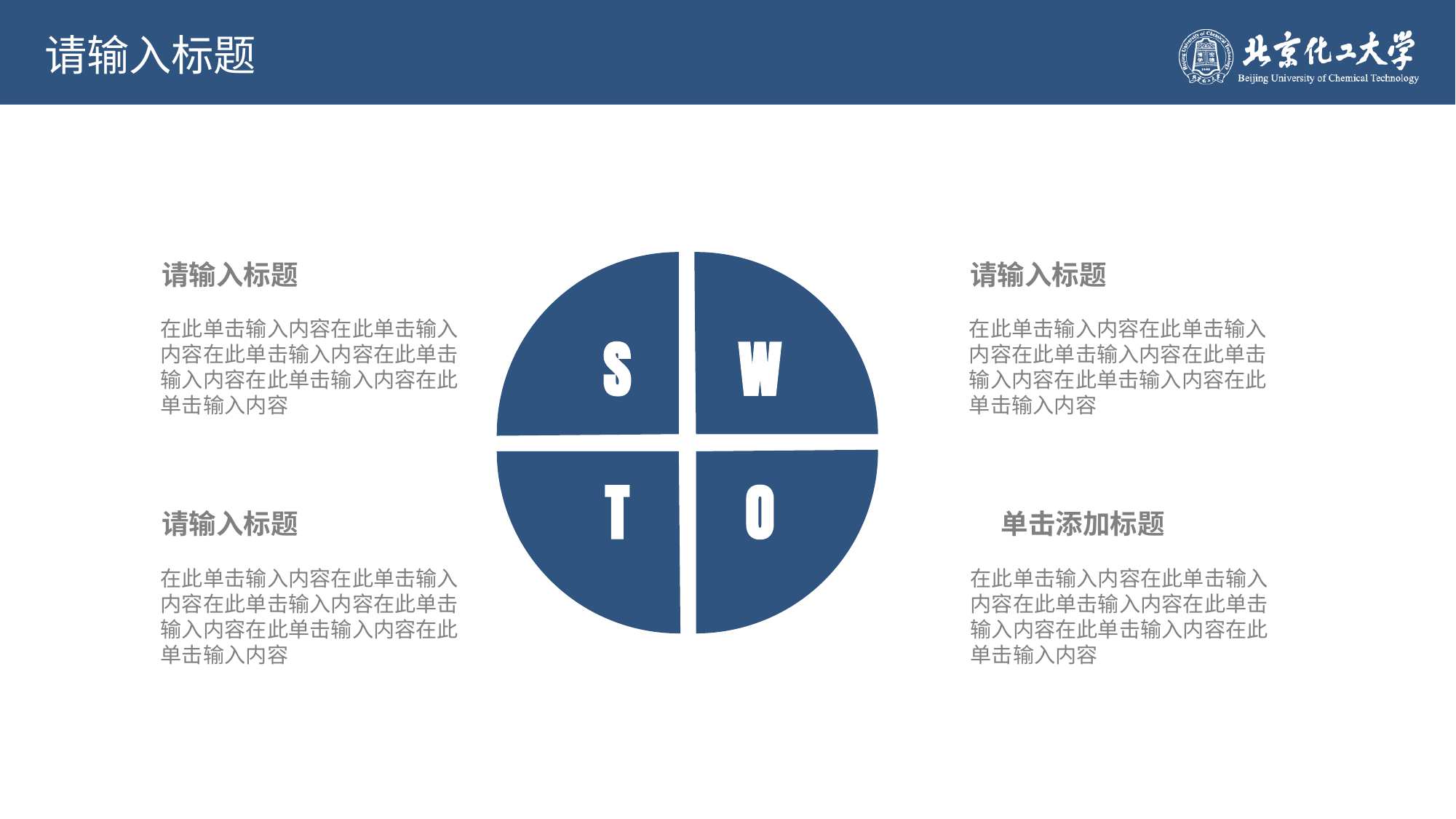

请输入标题
请输入标题
在此单击输入内容在此单击输入内容在此单击输入内容在此单击输入内容在此单击输入内容在此单击输入内容

S
W
T
O
请输入标题
在此单击输入内容在此单击输入内容在此单击输入内容在此单击输入内容在此单击输入内容在此单击输入内容
请输入标题
在此单击输入内容在此单击输入内容在此单击输入内容在此单击输入内容在此单击输入内容在此单击输入内容
单击添加标题
在此单击输入内容在此单击输入内容在此单击输入内容在此单击输入内容在此单击输入内容在此单击输入内容